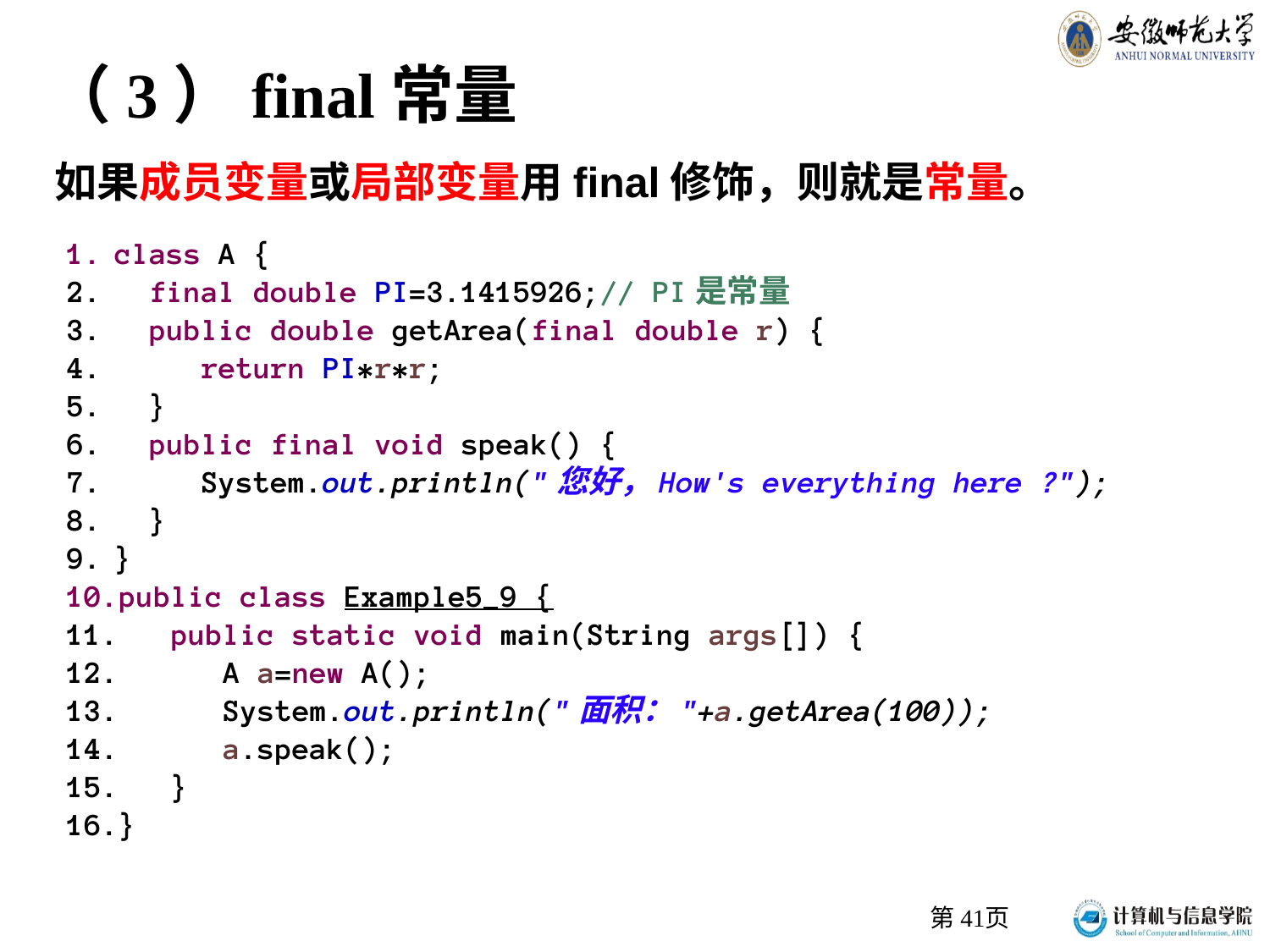

（3）final常量
如果成员变量或局部变量用final修饰，则就是常量。
class A {
  final double PI=3.1415926;// PI是常量
  public double getArea(final double r) {
     return PI*r*r;
  }
  public final void speak() {
     System.out.println("您好，How's everything here ?");
  }
}
public class Example5_9 {
   public static void main(String args[]) {
      A a=new A();
      System.out.println("面积："+a.getArea(100));
      a.speak();
   }
}
第41页